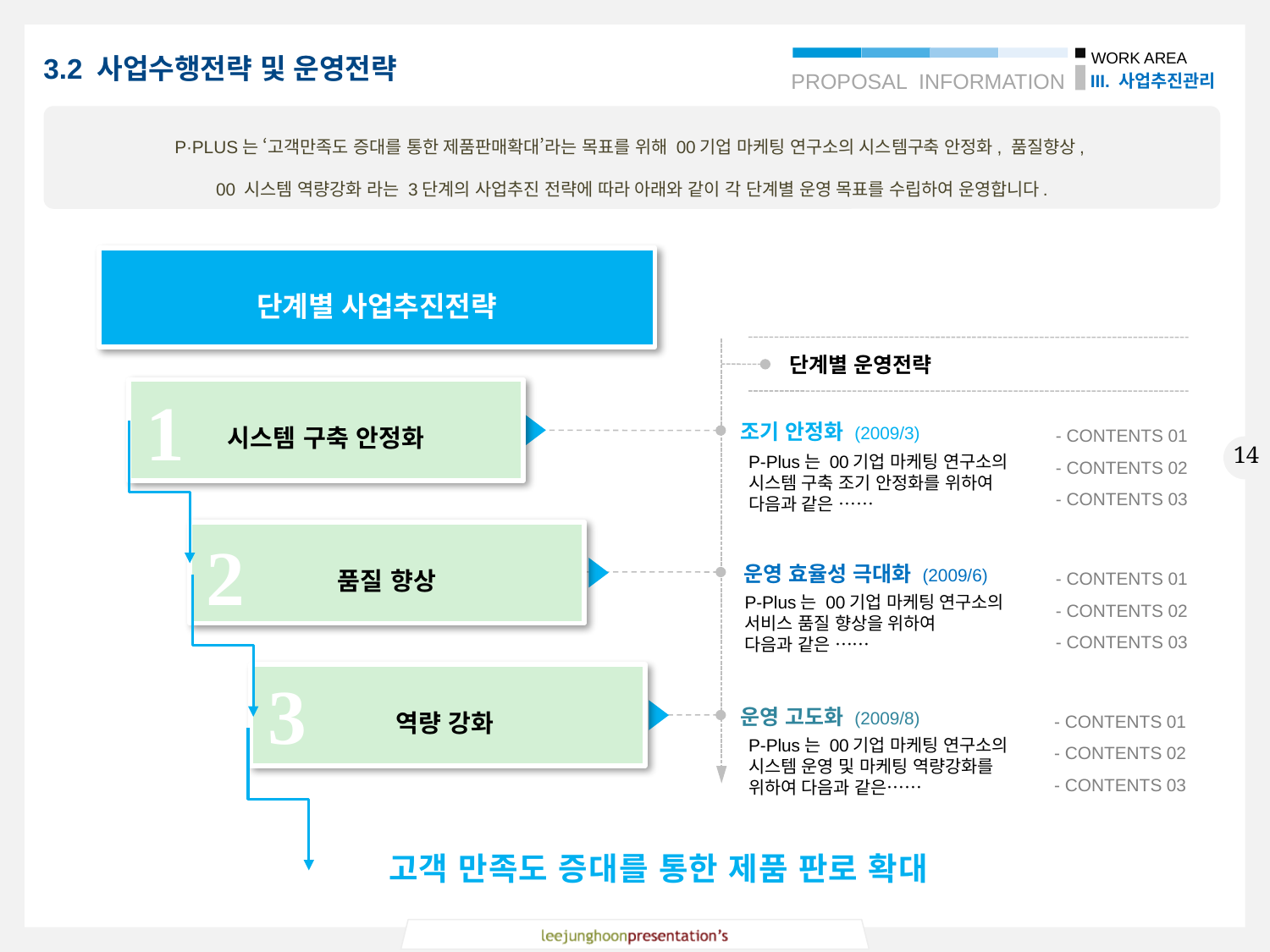

단계별 사업추진전략
단계별 운영전략
1
시스템 구축 안정화

- CONTENTS 01
- CONTENTS 02
- CONTENTS 03
조기 안정화 (2009/3)
P-Plus는 00기업 마케팅 연구소의
시스템 구축 조기 안정화를 위하여
다음과 같은 ……
2
품질 향상

- CONTENTS 01
- CONTENTS 02
- CONTENTS 03
운영 효율성 극대화 (2009/6)
P-Plus는 00기업 마케팅 연구소의
서비스 품질 향상을 위하여
다음과 같은 ……
3
역량 강화

- CONTENTS 01
- CONTENTS 02
- CONTENTS 03
운영 고도화 (2009/8)
P-Plus는 00기업 마케팅 연구소의
시스템 운영 및 마케팅 역량강화를
위하여 다음과 같은……
고객 만족도 증대를 통한 제품 판로 확대